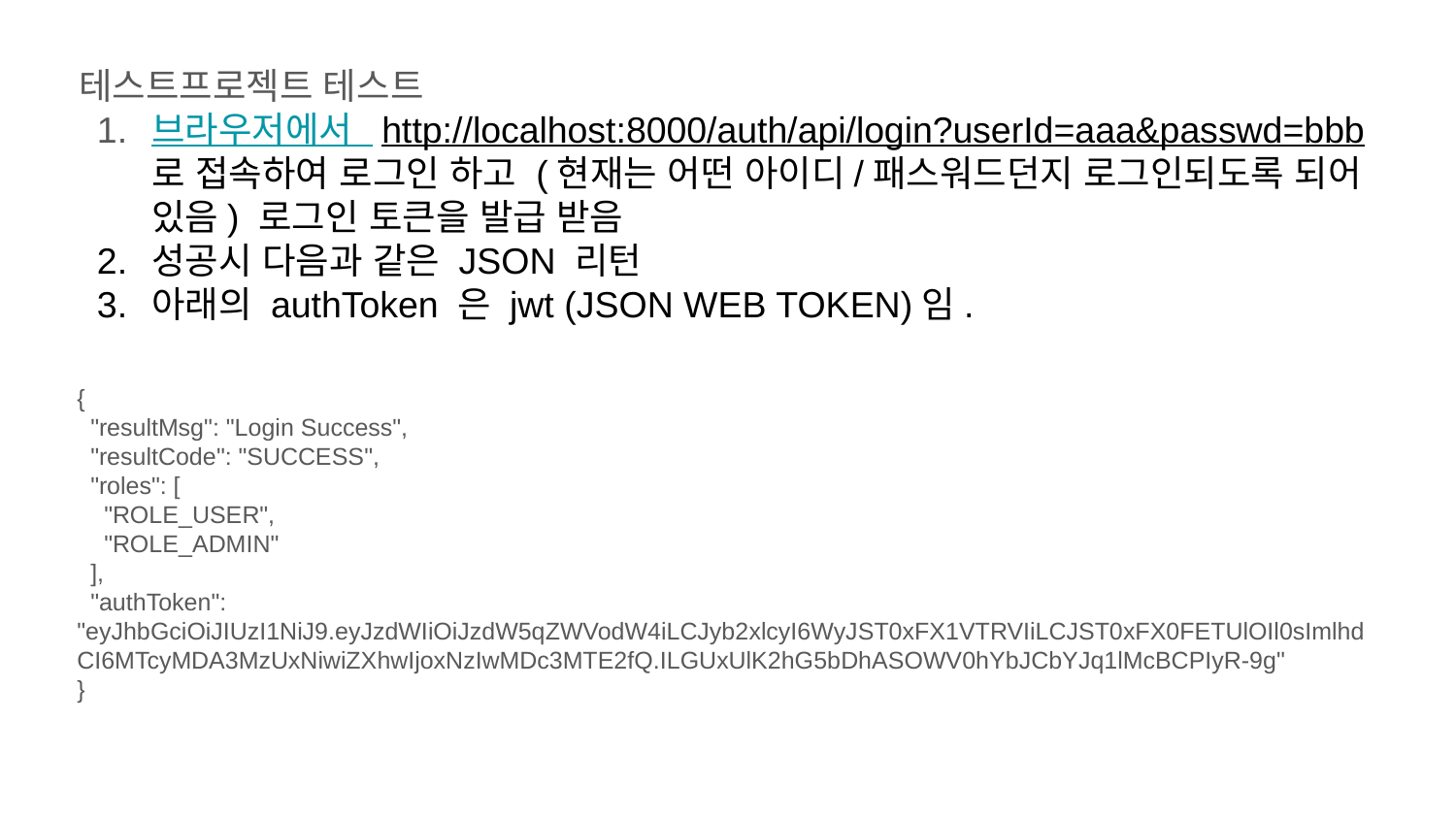

테스트프로젝트 테스트
브라우저에서  http://localhost:8000/auth/api/login?userId=aaa&passwd=bbb 로 접속하여 로그인 하고 (현재는 어떤 아이디/패스워드던지 로그인되도록 되어 있음) 로그인 토큰을 발급 받음
성공시 다음과 같은 JSON 리턴
아래의 authToken 은 jwt (JSON WEB TOKEN)임.
{
  "resultMsg": "Login Success",
  "resultCode": "SUCCESS",
  "roles": [
    "ROLE_USER",
    "ROLE_ADMIN"
  ],
  "authToken": "eyJhbGciOiJIUzI1NiJ9.eyJzdWIiOiJzdW5qZWVodW4iLCJyb2xlcyI6WyJST0xFX1VTRVIiLCJST0xFX0FETUlOIl0sImlhdCI6MTcyMDA3MzUxNiwiZXhwIjoxNzIwMDc3MTE2fQ.ILGUxUlK2hG5bDhASOWV0hYbJCbYJq1lMcBCPIyR-9g"
}